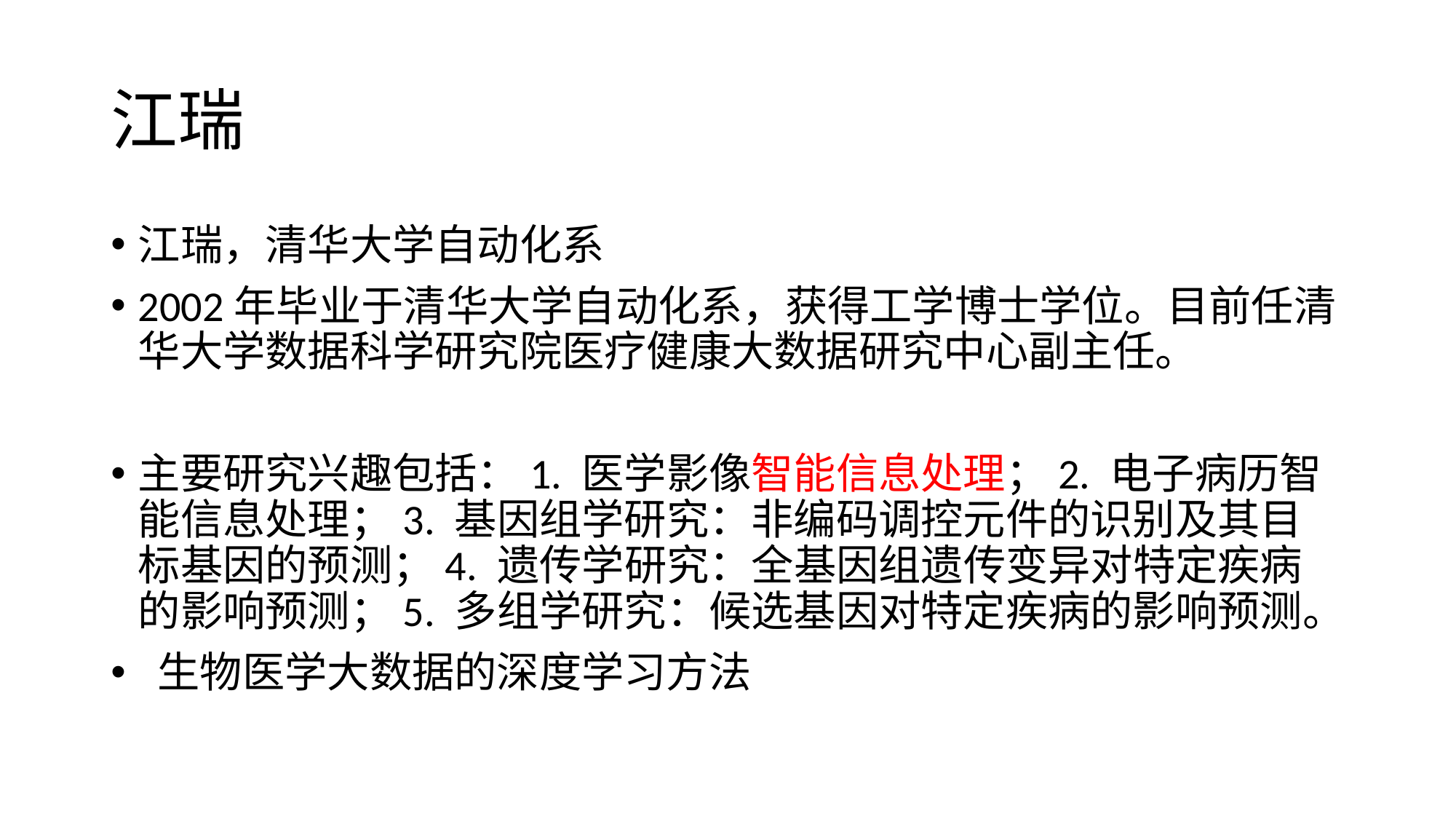

# 江瑞
江瑞，清华大学自动化系
2002年毕业于清华大学自动化系，获得工学博士学位。目前任清华大学数据科学研究院医疗健康大数据研究中心副主任。

主要研究兴趣包括：1. 医学影像智能信息处理；2. 电子病历智能信息处理；3. 基因组学研究：非编码调控元件的识别及其目标基因的预测；4. 遗传学研究：全基因组遗传变异对特定疾病的影响预测；5. 多组学研究：候选基因对特定疾病的影响预测。
 生物医学大数据的深度学习方法